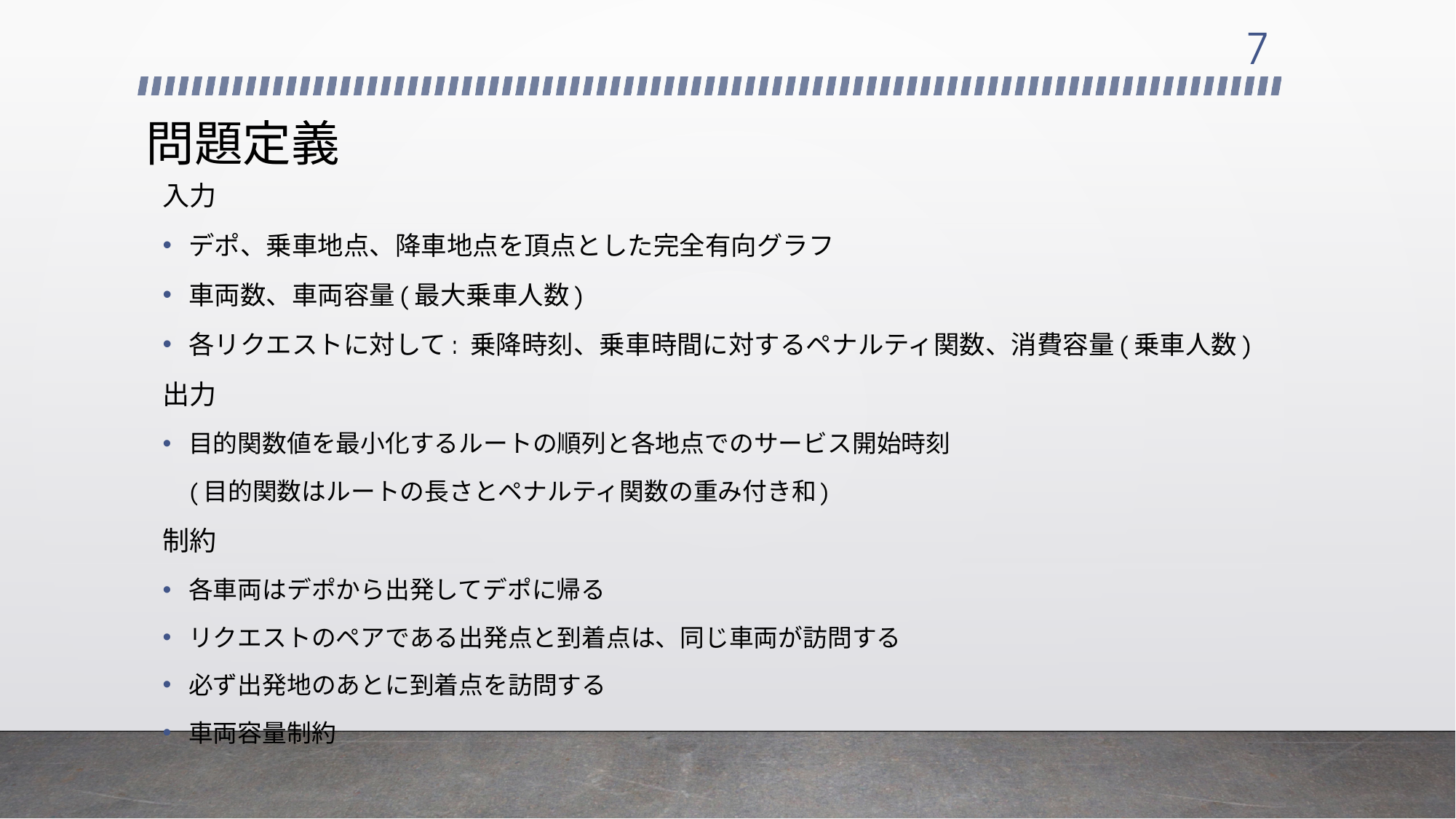

7
# 問題定義
入力
デポ、乗車地点、降車地点を頂点とした完全有向グラフ
車両数、車両容量(最大乗車人数)
各リクエストに対して: 乗降時刻、乗車時間に対するペナルティ関数、消費容量(乗車人数)
出力
目的関数値を最小化するルートの順列と各地点でのサービス開始時刻
    (目的関数はルートの長さとペナルティ関数の重み付き和)
制約
各車両はデポから出発してデポに帰る
リクエストのペアである出発点と到着点は、同じ車両が訪問する
必ず出発地のあとに到着点を訪問する
車両容量制約